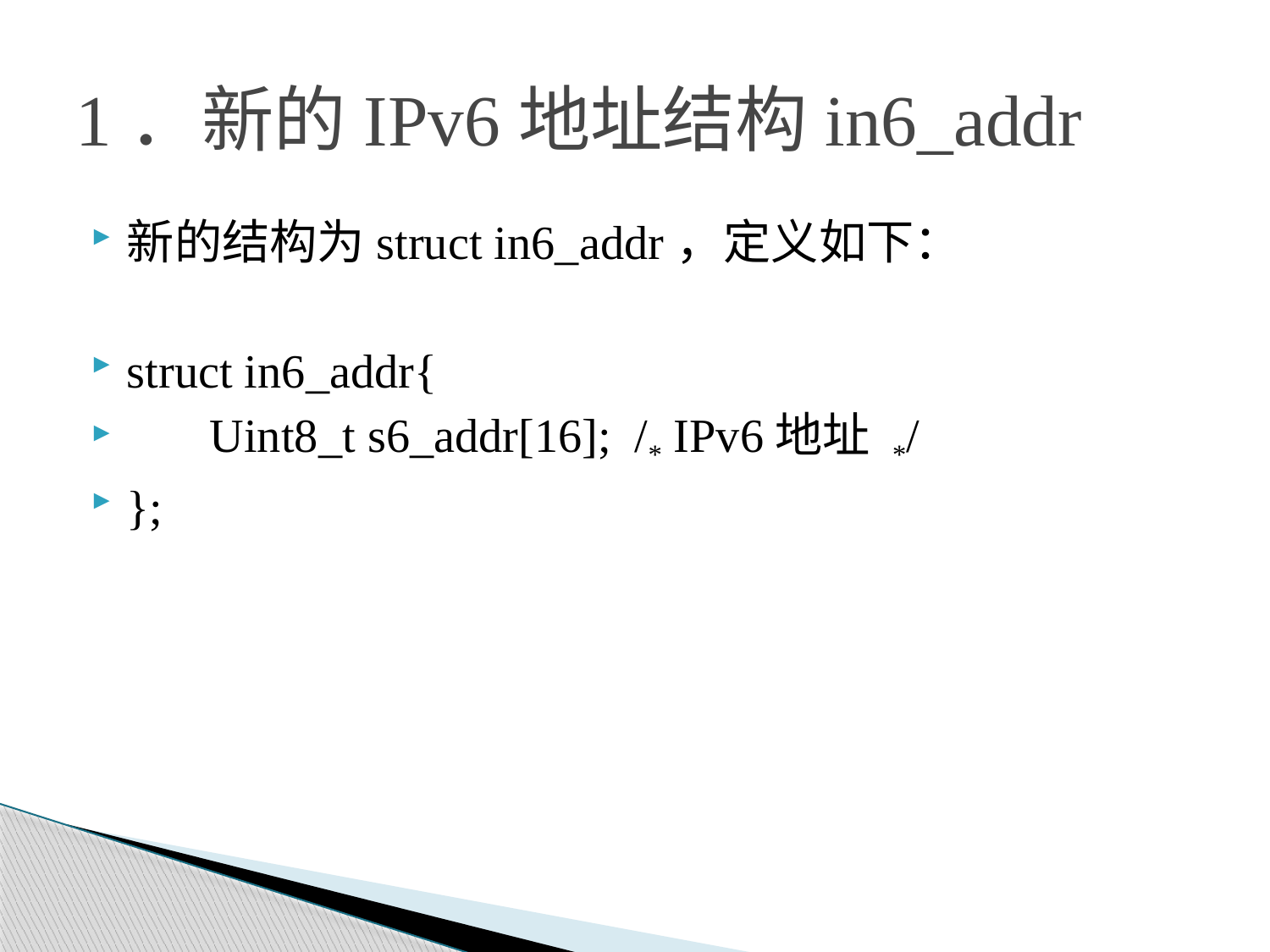

# 1．新的IPv6地址结构in6_addr
新的结构为struct in6_addr，定义如下：

struct in6_addr{
       Uint8_t s6_addr[16];	/* IPv6地址 */
};